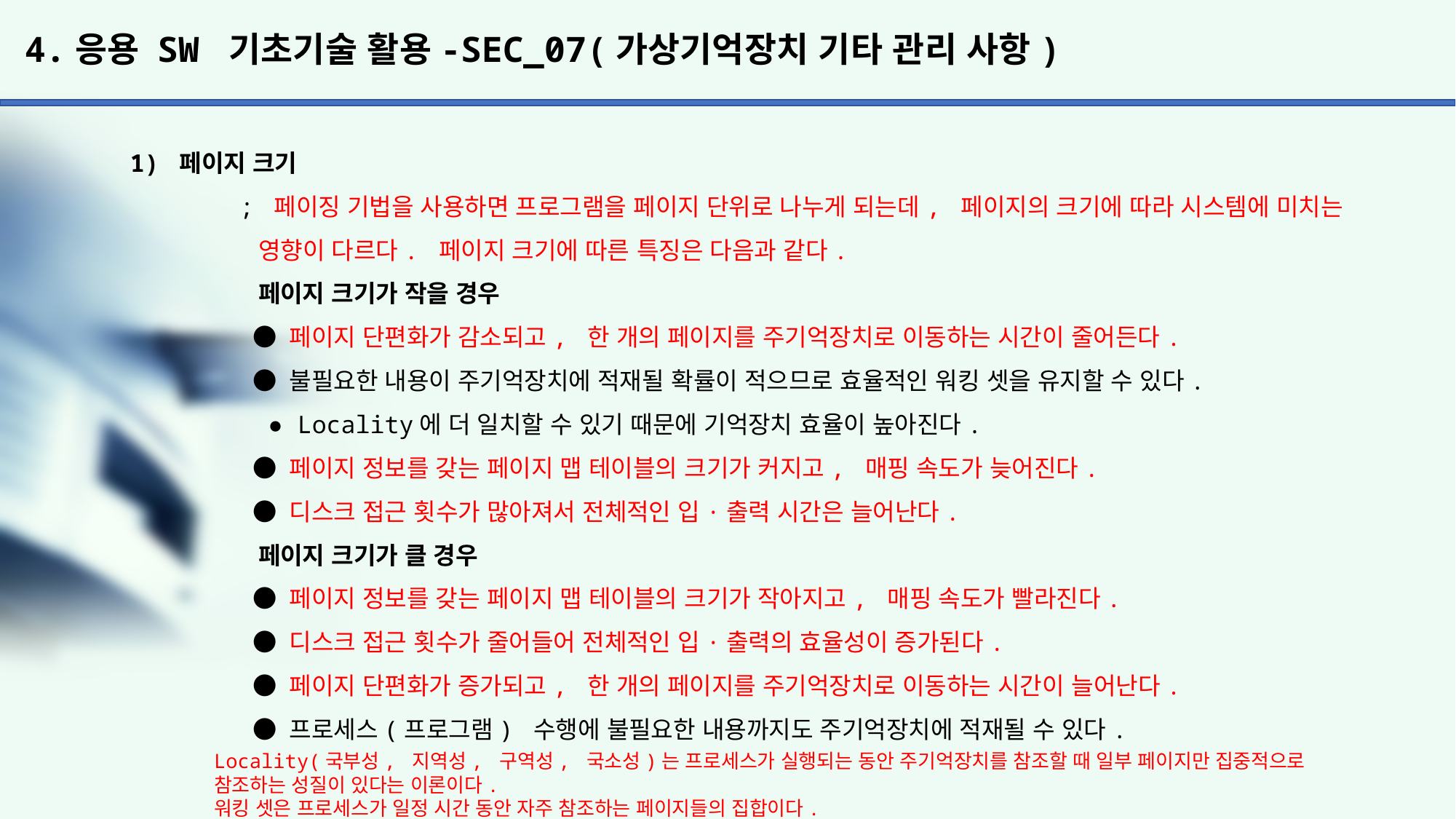

# 4.응용 SW 기초기술 활용-SEC_07(가상기억장치 기타 관리 사항)
1) 페이지 크기
	; 페이징 기법을 사용하면 프로그램을 페이지 단위로 나누게 되는데, 페이지의 크기에 따라 시스템에 미치는
	  영향이 다르다. 페이지 크기에 따른 특징은 다음과 같다.
	  페이지 크기가 작을 경우
	  ● 페이지 단편화가 감소되고, 한 개의 페이지를 주기억장치로 이동하는 시간이 줄어든다.
	  ● 불필요한 내용이 주기억장치에 적재될 확률이 적으므로 효율적인 워킹 셋을 유지할 수 있다.
	  ● Locality에 더 일치할 수 있기 때문에 기억장치 효율이 높아진다.
	  ● 페이지 정보를 갖는 페이지 맵 테이블의 크기가 커지고, 매핑 속도가 늦어진다.
	  ● 디스크 접근 횟수가 많아져서 전체적인 입·출력 시간은 늘어난다.
	  페이지 크기가 클 경우
	  ● 페이지 정보를 갖는 페이지 맵 테이블의 크기가 작아지고, 매핑 속도가 빨라진다.
	  ● 디스크 접근 횟수가 줄어들어 전체적인 입·출력의 효율성이 증가된다.
	  ● 페이지 단편화가 증가되고, 한 개의 페이지를 주기억장치로 이동하는 시간이 늘어난다.
	  ● 프로세스(프로그램) 수행에 불필요한 내용까지도 주기억장치에 적재될 수 있다.
Locality(국부성, 지역성, 구역성, 국소성)는 프로세스가 실행되는 동안 주기억장치를 참조할 때 일부 페이지만 집중적으로 참조하는 성질이 있다는 이론이다.
워킹 셋은 프로세스가 일정 시간 동안 자주 참조하는 페이지들의 집합이다.